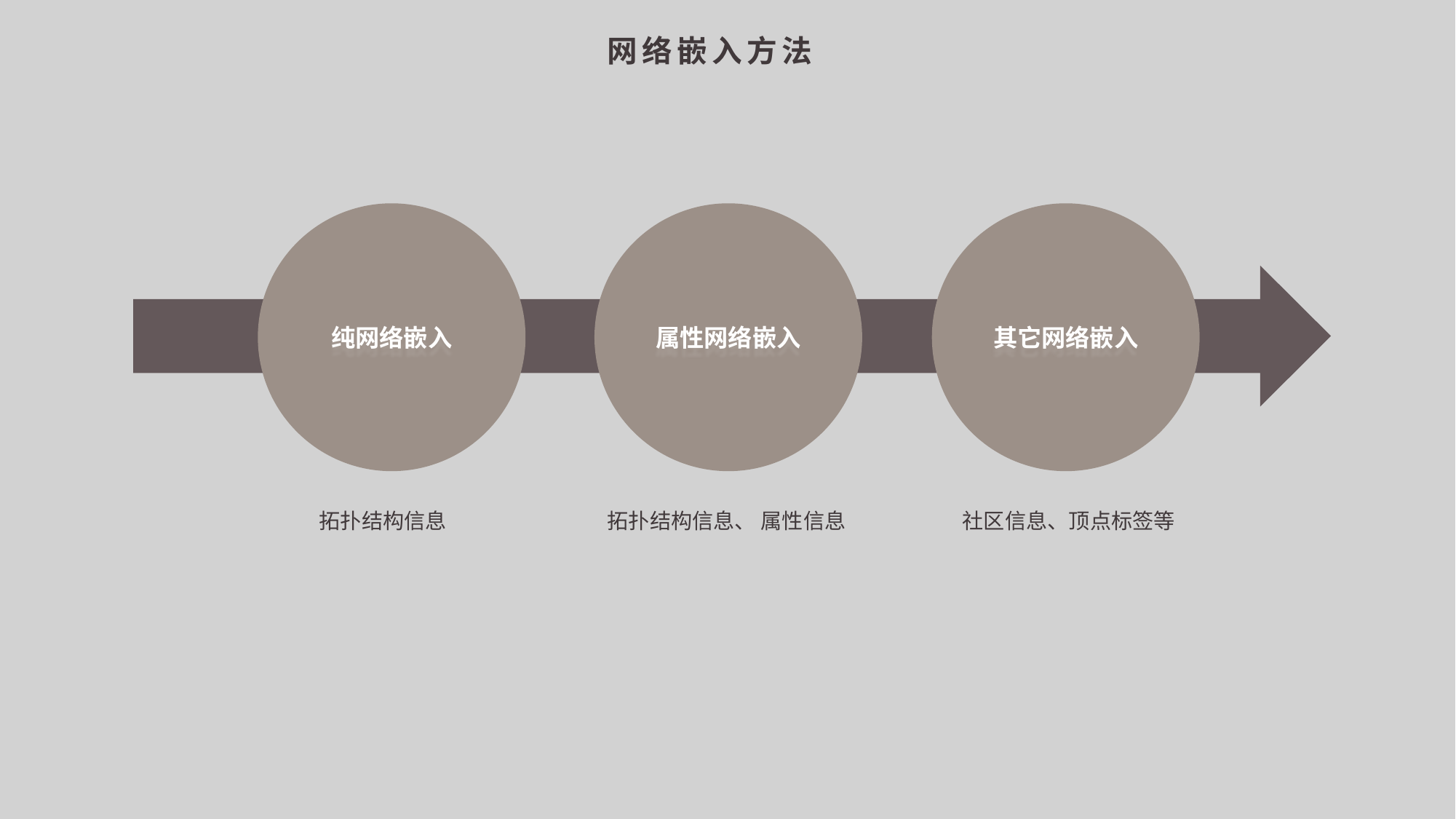

网络嵌入方法

纯网络嵌入
属性网络嵌入
其它网络嵌入
拓扑结构信息
拓扑结构信息、 属性信息
社区信息、顶点标签等